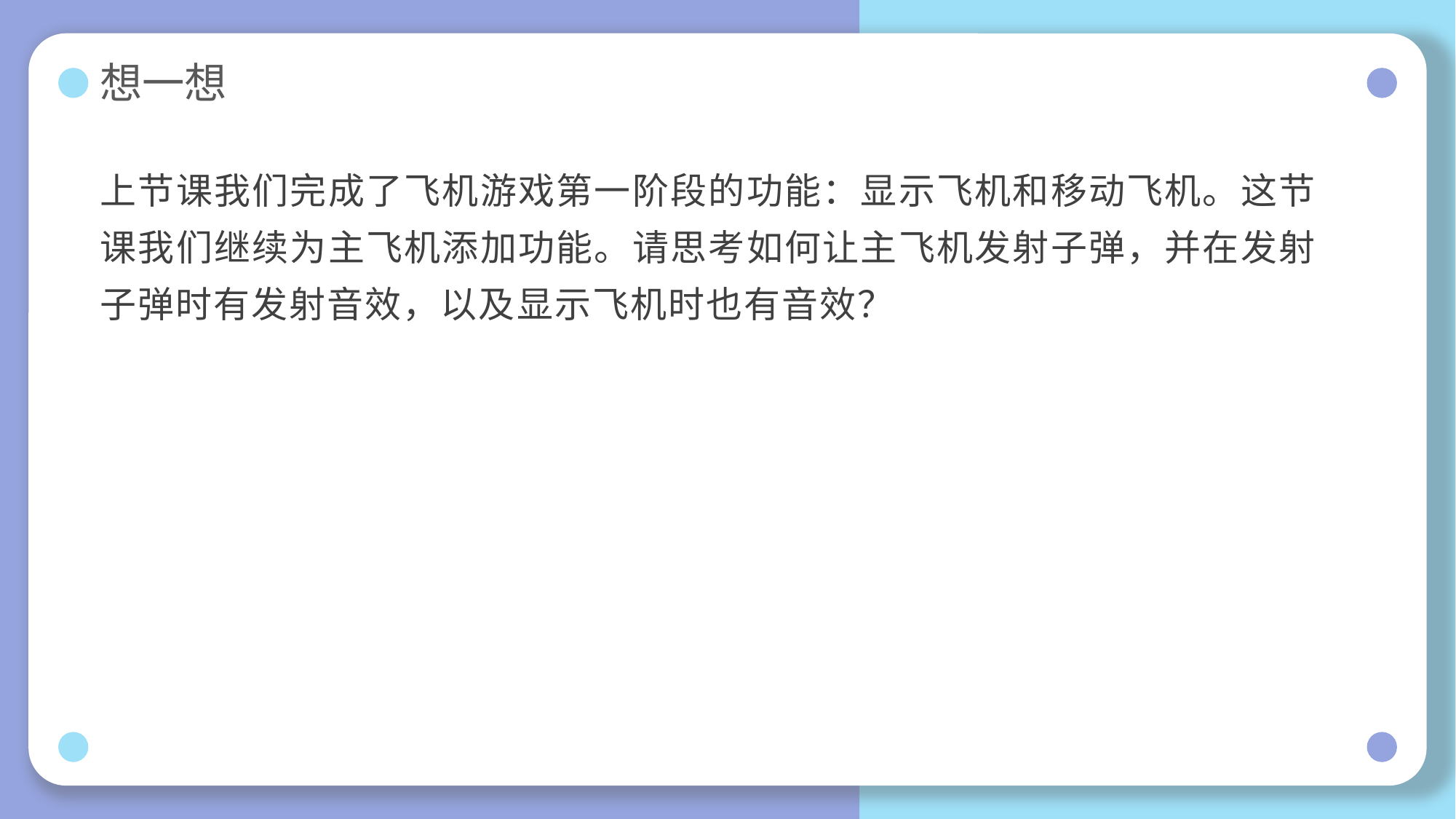

# 想一想
上节课我们完成了飞机游戏第一阶段的功能：显示飞机和移动飞机。这节课我们继续为主飞机添加功能。请思考如何让主飞机发射子弹，并在发射子弹时有发射音效，以及显示飞机时也有音效？